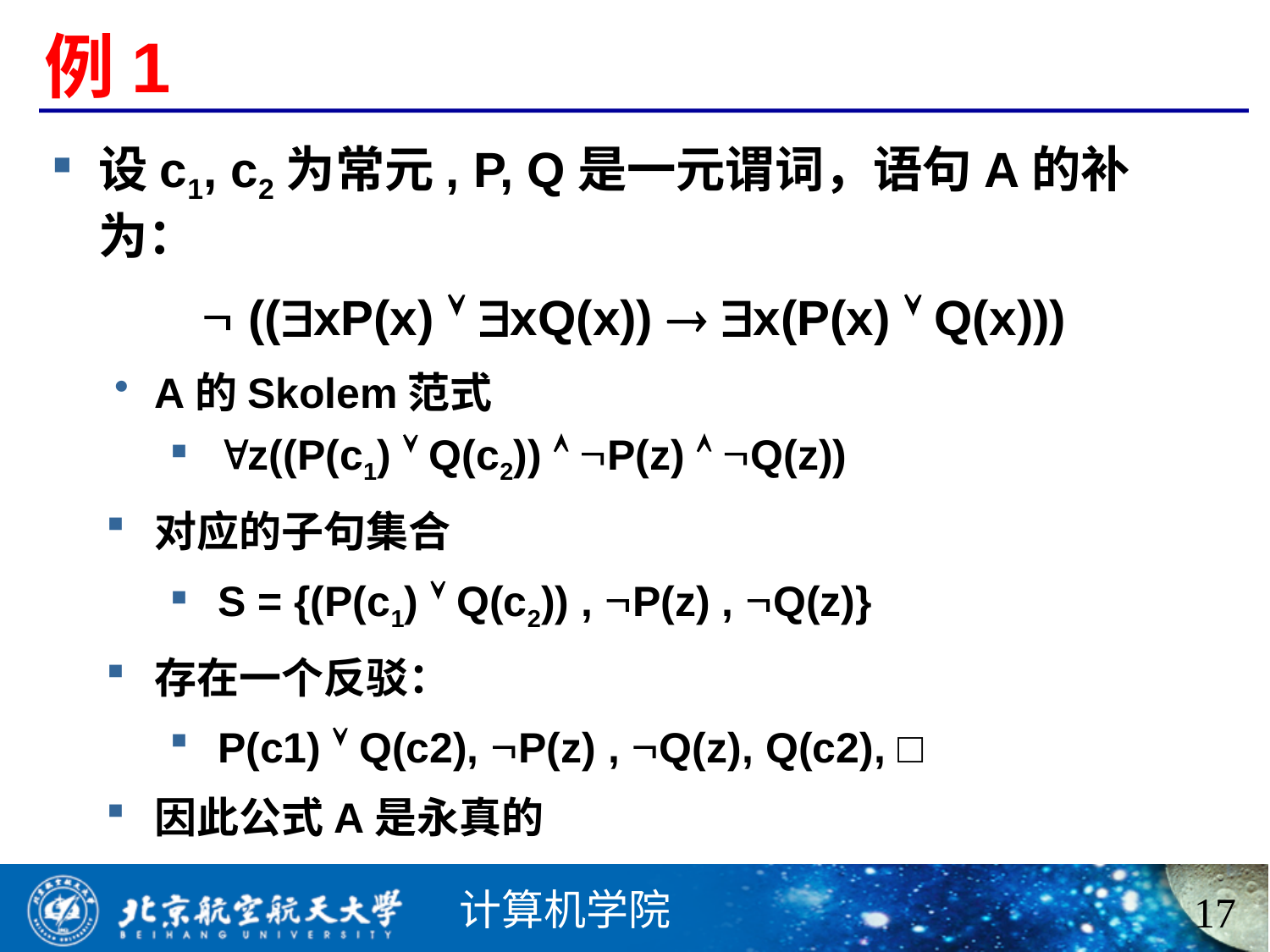

# 例1
设c1, c2为常元, P, Q是一元谓词，语句A的补为：
           ¬ ((∃xP(x) ∨ ∃xQ(x)) → ∃x(P(x) ∨ Q(x)))
A的Skolem范式
∀z((P(c1) ∨ Q(c2)) ∧ ¬P(z) ∧ ¬Q(z))
对应的子句集合
S = {(P(c1) ∨ Q(c2)) , ¬P(z) , ¬Q(z)}
存在一个反驳：
P(c1) ∨ Q(c2), ¬P(z) , ¬Q(z), Q(c2), □
因此公式A是永真的